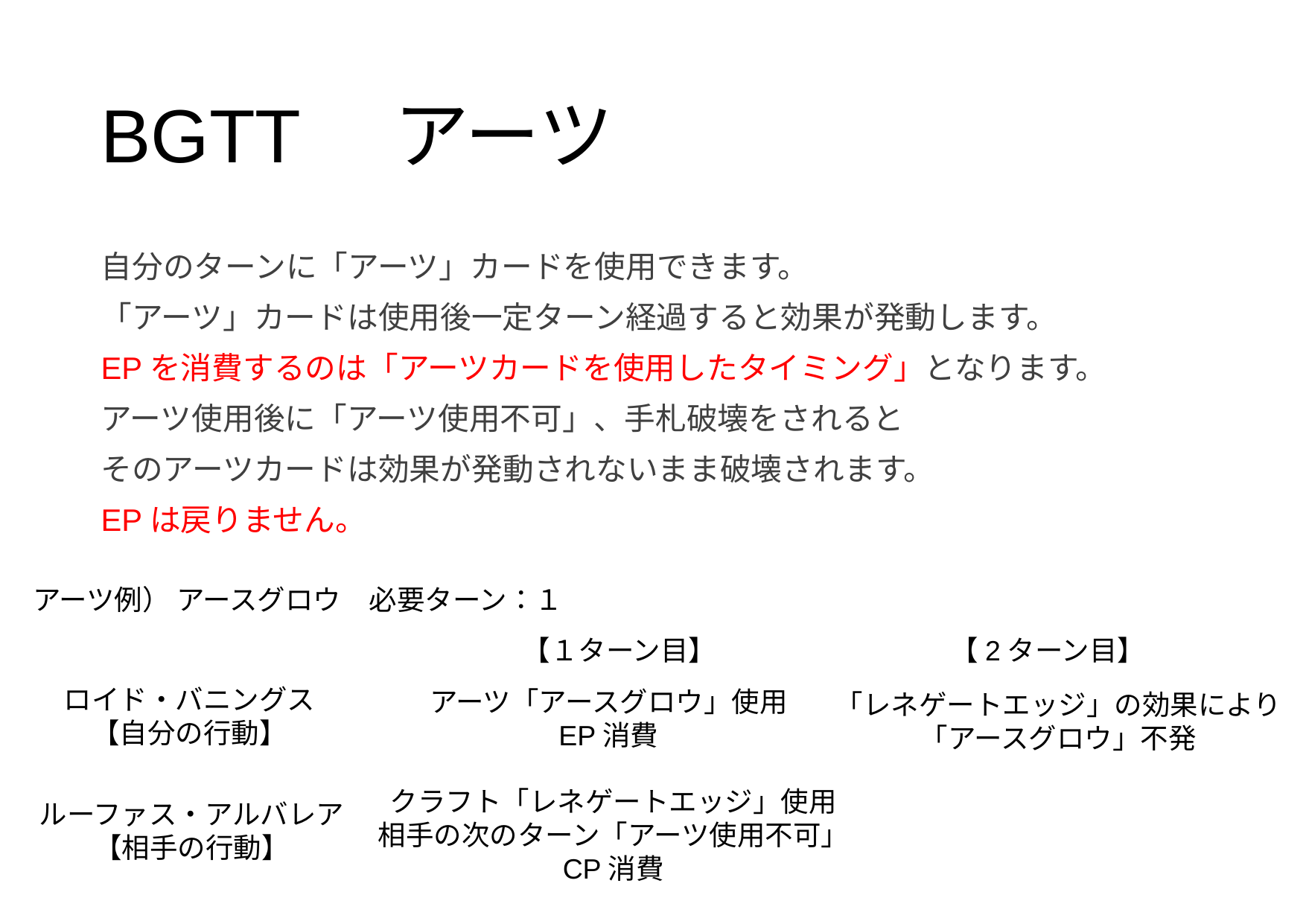

# BGTT　アーツ
自分のターンに「アーツ」カードを使用できます。
「アーツ」カードは使用後一定ターン経過すると効果が発動します。
EPを消費するのは「アーツカードを使用したタイミング」となります。
アーツ使用後に「アーツ使用不可」、手札破壊をされると
そのアーツカードは効果が発動されないまま破壊されます。
EPは戻りません。

アーツ例） アースグロウ　必要ターン：１
【１ターン目】
【2ターン目】
ロイド・バニングス
【自分の行動】
アーツ「アースグロウ」使用
EP消費
「レネゲートエッジ」の効果により
「アースグロウ」不発
クラフト「レネゲートエッジ」使用
相手の次のターン「アーツ使用不可」
CP消費
ルーファス・アルバレア
【相手の行動】